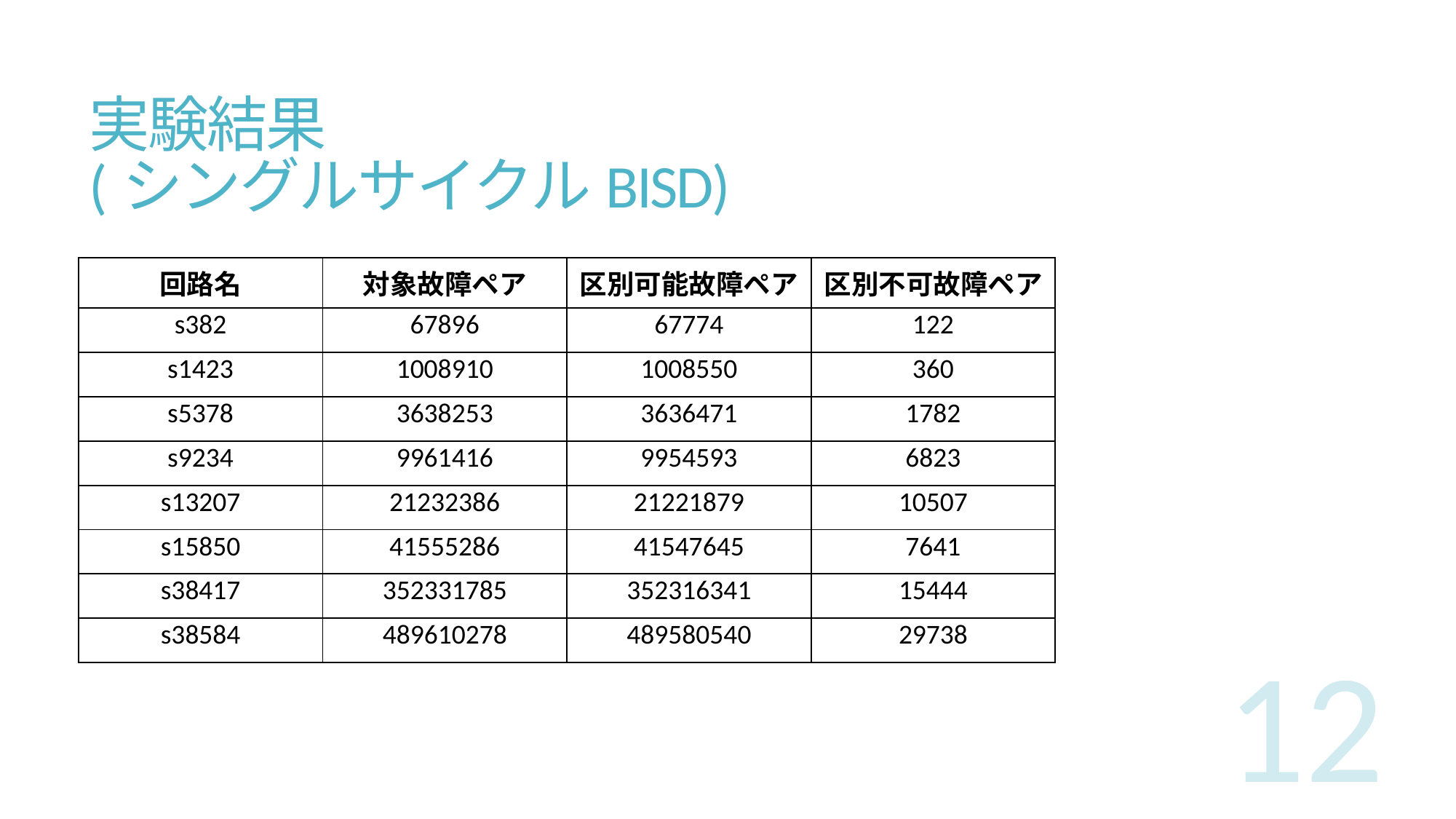

# 実験結果 (シングルサイクルBISD)
| 回路名 | 対象故障ペア | 区別可能故障ペア | 区別不可故障ペア |
| --- | --- | --- | --- |
| s382 | 67896 | 67774 | 122 |
| s1423 | 1008910 | 1008550 | 360 |
| s5378 | 3638253 | 3636471 | 1782 |
| s9234 | 9961416 | 9954593 | 6823 |
| s13207 | 21232386 | 21221879 | 10507 |
| s15850 | 41555286 | 41547645 | 7641 |
| s38417 | 352331785 | 352316341 | 15444 |
| s38584 | 489610278 | 489580540 | 29738 |
12